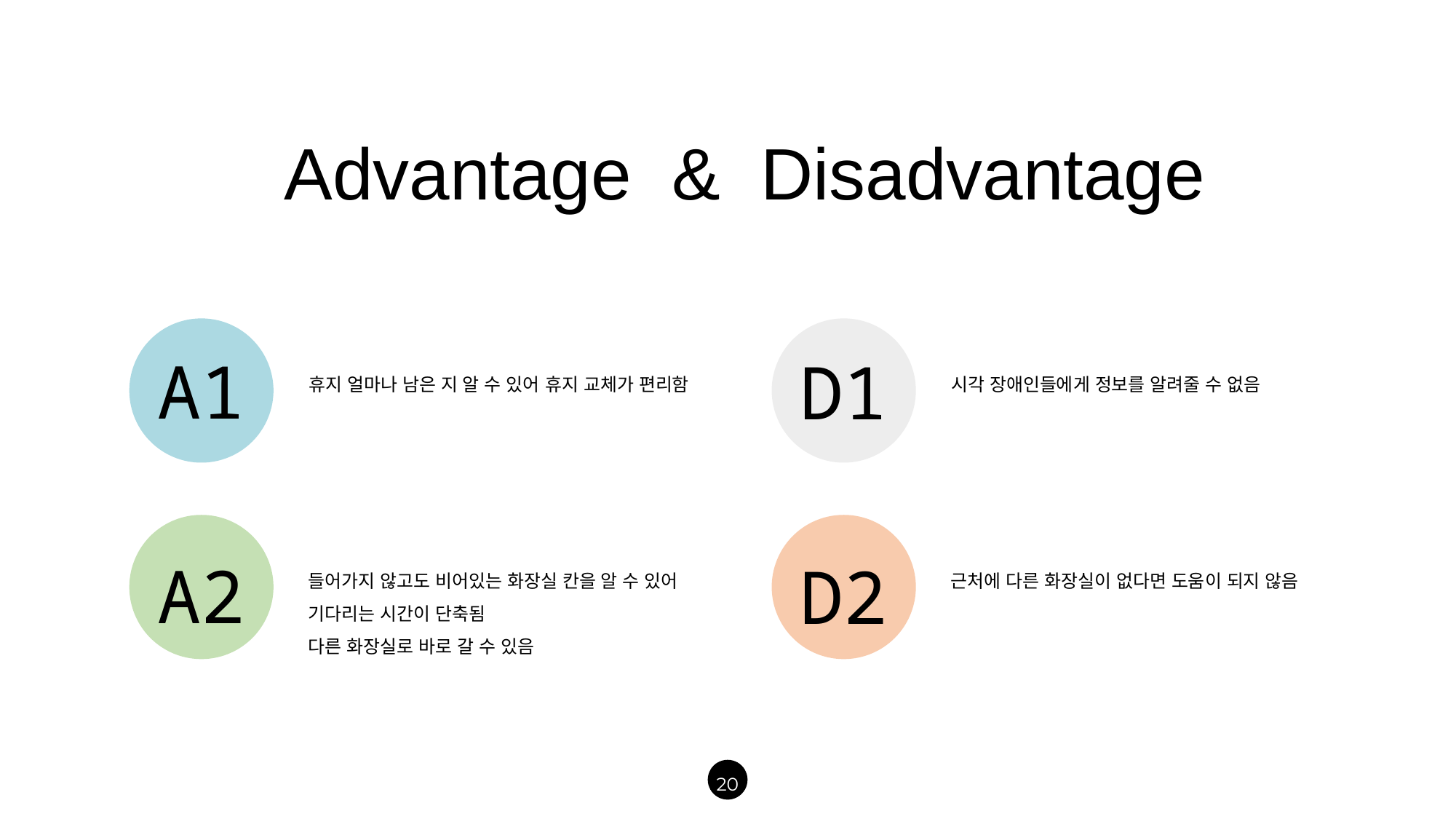

Advantage  &  Disadvantage

A1
D1
휴지 얼마나 남은 지 알 수 있어 휴지 교체가 편리함
시각 장애인들에게 정보를 알려줄 수 없음

A2
D2
들어가지 않고도 비어있는 화장실 칸을 알 수 있어 기다리는 시간이 단축됨
다른 화장실로 바로 갈 수 있음
근처에 다른 화장실이 없다면 도움이 되지 않음
20